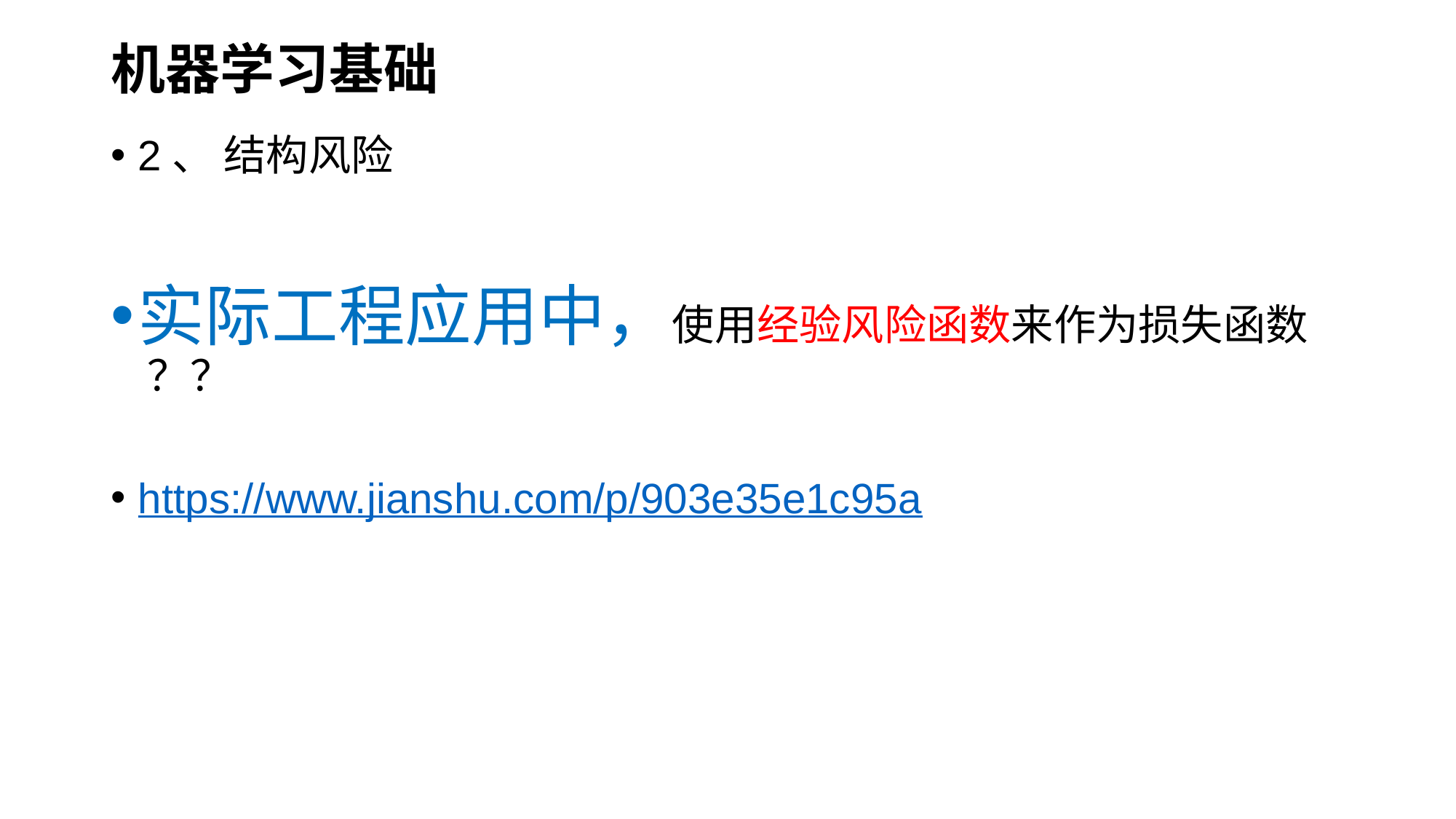

# 机器学习基础
2、 结构风险

实际工程应用中，使用经验风险函数来作为损失函数 ？？

https://www.jianshu.com/p/903e35e1c95a